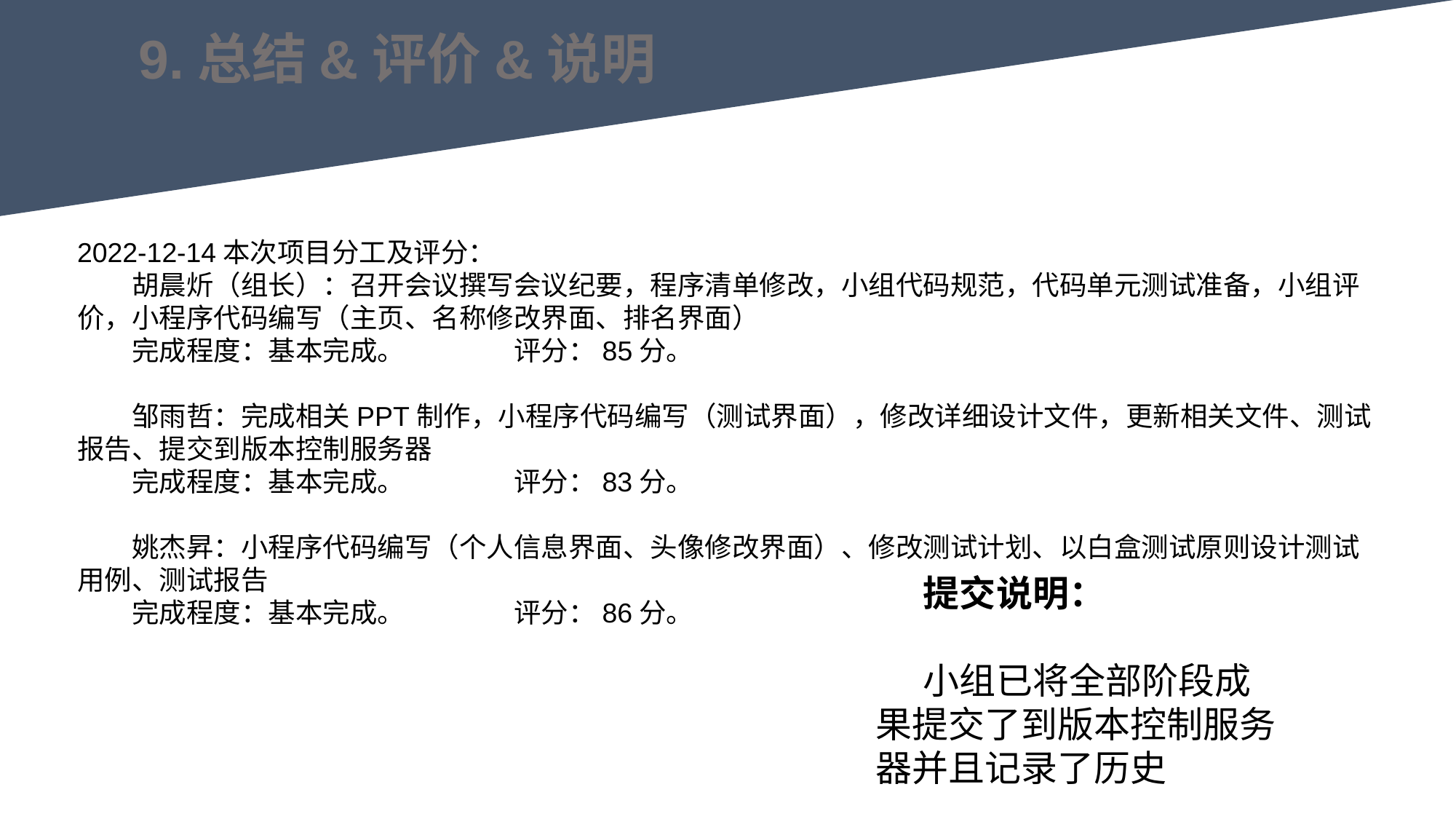

9.总结&评价&说明
2022-12-14本次项目分工及评分：
胡晨炘（组长）：召开会议撰写会议纪要，程序清单修改，小组代码规范，代码单元测试准备，小组评价，小程序代码编写（主页、名称修改界面、排名界面）
完成程度：基本完成。	评分：85分。

邹雨哲：完成相关PPT制作，小程序代码编写（测试界面），修改详细设计文件，更新相关文件、测试报告、提交到版本控制服务器
完成程度：基本完成。	评分：83分。

姚杰昇：小程序代码编写（个人信息界面、头像修改界面）、修改测试计划、以白盒测试原则设计测试用例、测试报告
完成程度：基本完成。 	评分：86分。
提交说明：

小组已将全部阶段成果提交了到版本控制服务器并且记录了历史